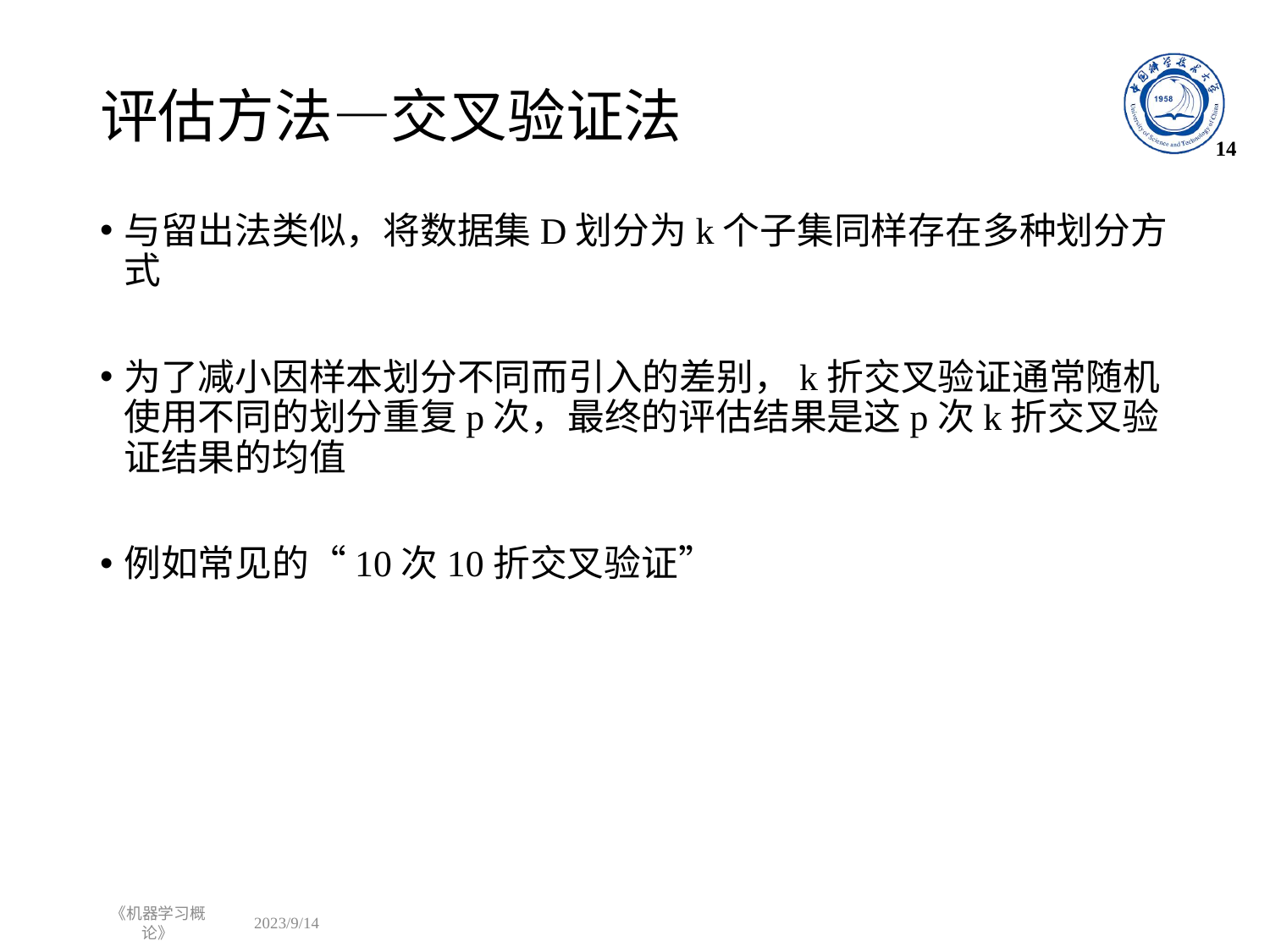

# 评估方法—交叉验证法
14
与留出法类似，将数据集D划分为k个子集同样存在多种划分方式

为了减小因样本划分不同而引入的差别，k折交叉验证通常随机使用不同的划分重复p次，最终的评估结果是这p次k折交叉验证结果的均值

例如常见的“10次10折交叉验证”

《机器学习概论》
2023/9/14